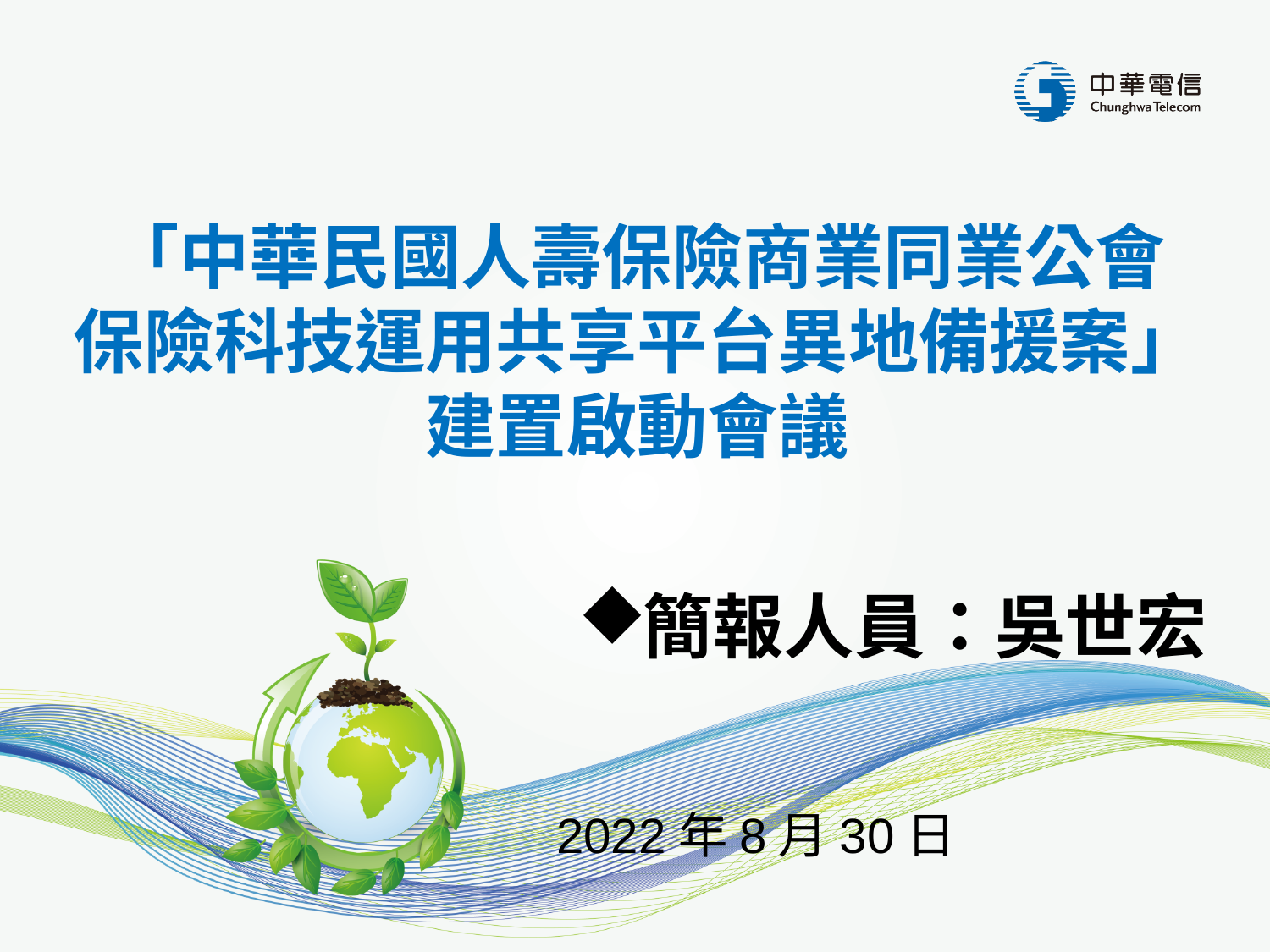

「中華民國人壽保險商業同業公會
保險科技運用共享平台異地備援案」
建置啟動會議
簡報人員：吳世宏
2022年8月30日